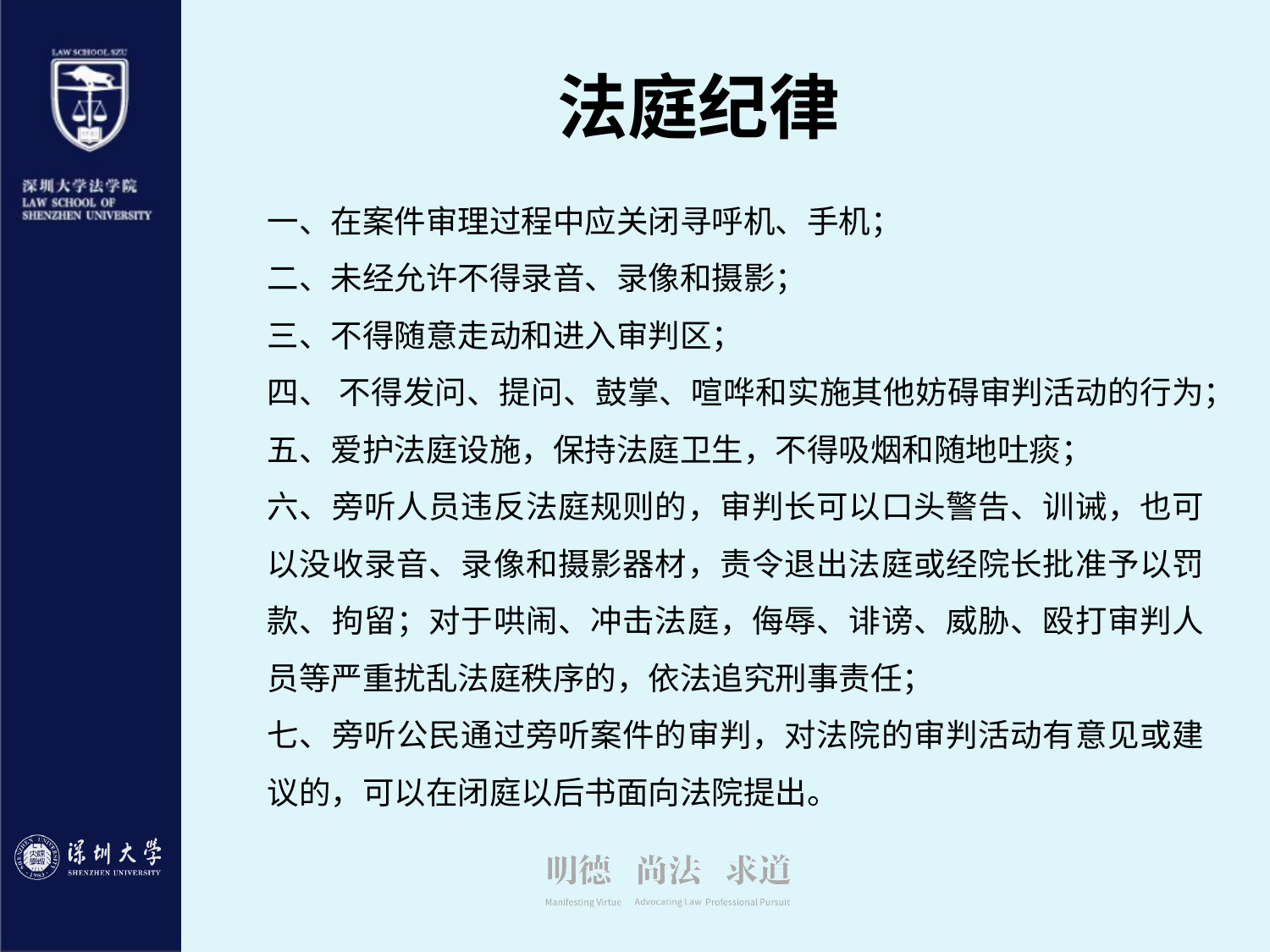

法庭纪律
一、在案件审理过程中应关闭寻呼机、手机；
二、未经允许不得录音、录像和摄影；
三、不得随意走动和进入审判区；
四、 不得发问、提问、鼓掌、喧哗和实施其他妨碍审判活动的行为；
五、爱护法庭设施，保持法庭卫生，不得吸烟和随地吐痰；
六、旁听人员违反法庭规则的，审判长可以口头警告、训诫，也可以没收录音、录像和摄影器材，责令退出法庭或经院长批准予以罚款、拘留；对于哄闹、冲击法庭，侮辱、诽谤、威胁、殴打审判人员等严重扰乱法庭秩序的，依法追究刑事责任；
七、旁听公民通过旁听案件的审判，对法院的审判活动有意见或建议的，可以在闭庭以后书面向法院提出。